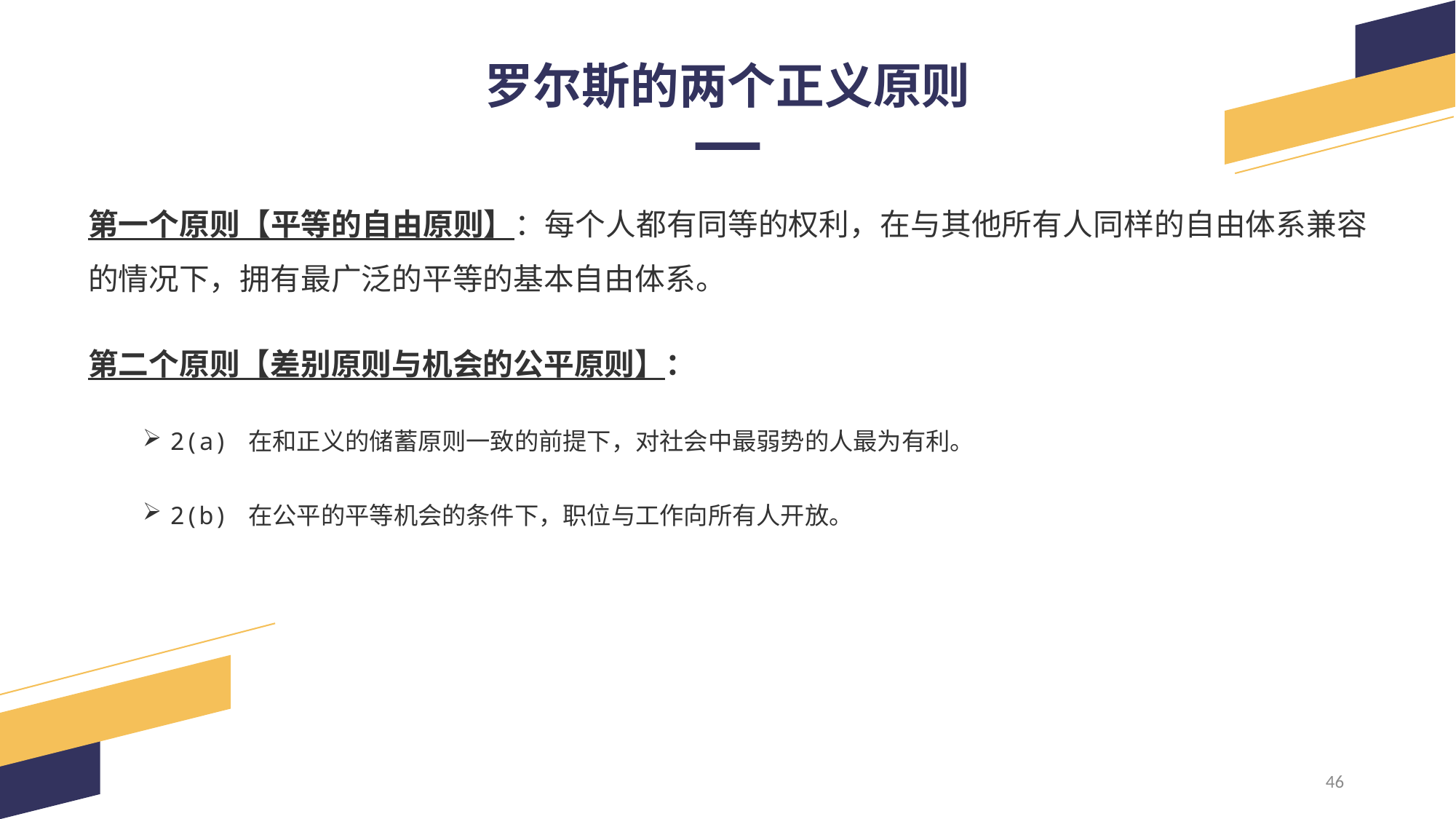

罗尔斯的两个正义原则

第一个原则【平等的自由原则】：每个人都有同等的权利，在与其他所有人同样的自由体系兼容的情况下，拥有最广泛的平等的基本自由体系。
第二个原则【差别原则与机会的公平原则】：
2(a) 在和正义的储蓄原则一致的前提下，对社会中最弱势的人最为有利。
2(b) 在公平的平等机会的条件下，职位与工作向所有人开放。

46